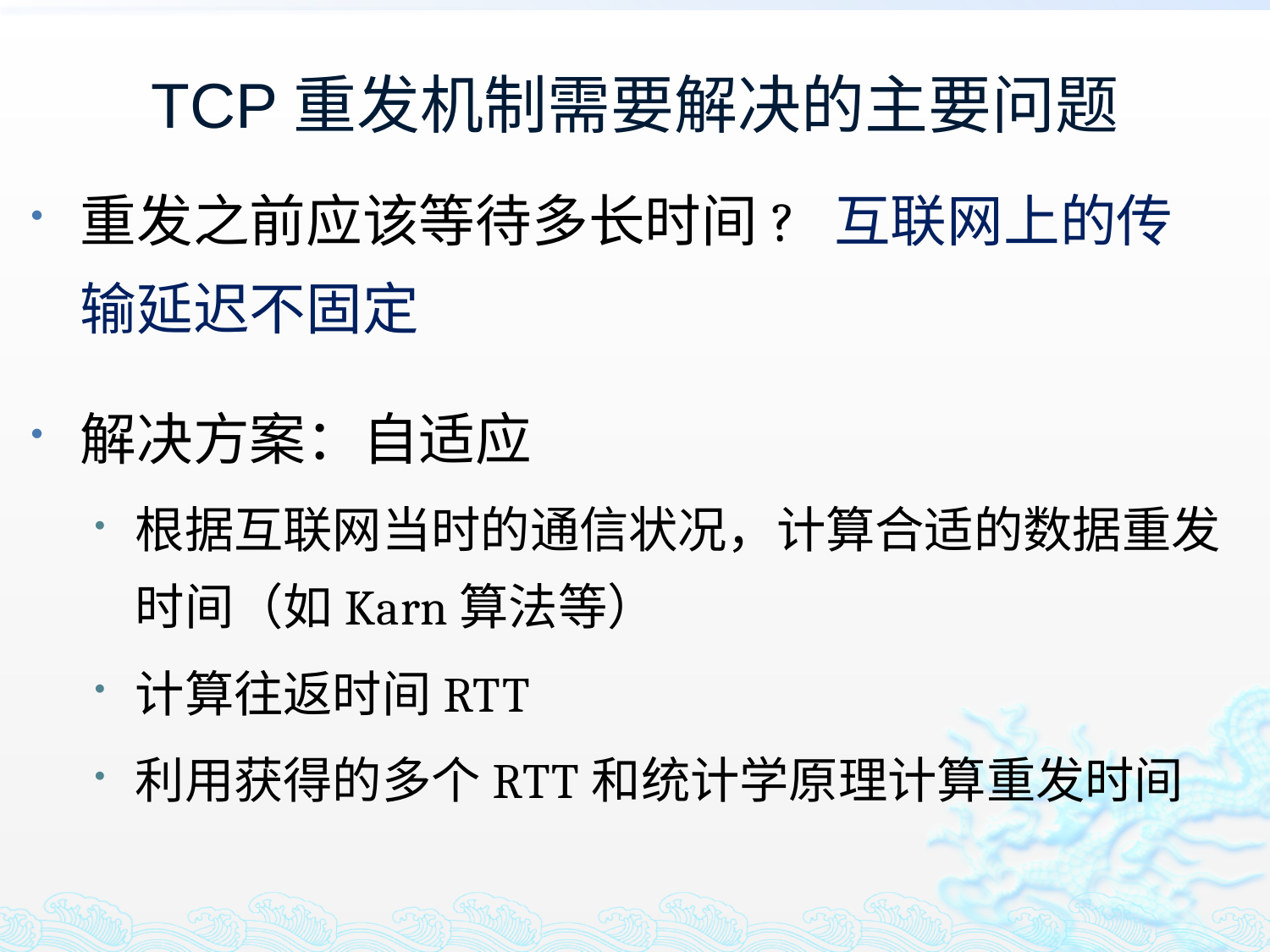

# TCP重发机制需要解决的主要问题
重发之前应该等待多长时间?  互联网上的传输延迟不固定
解决方案：自适应
根据互联网当时的通信状况，计算合适的数据重发时间（如Karn算法等）
计算往返时间RTT
利用获得的多个RTT和统计学原理计算重发时间